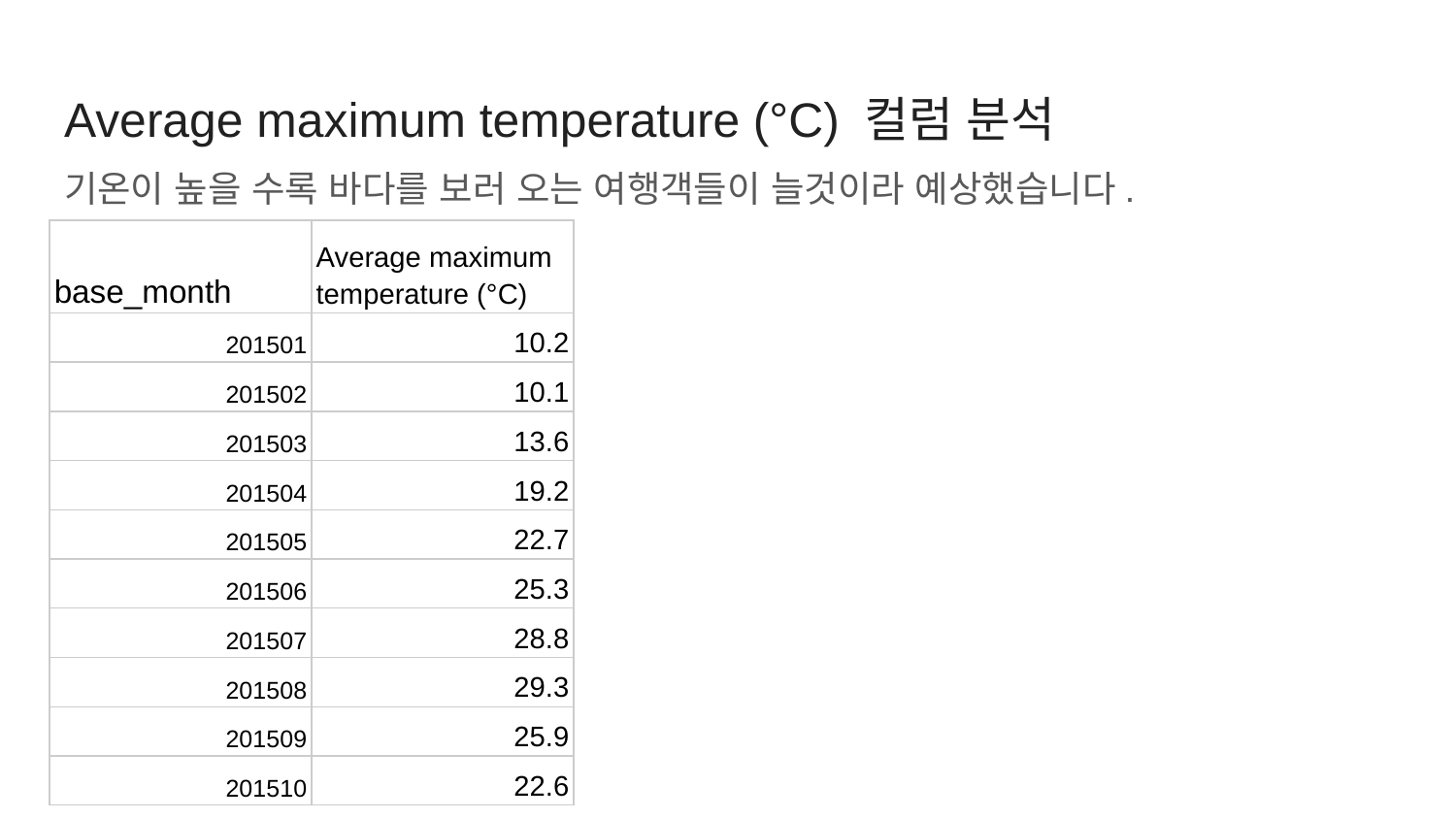

# Average maximum temperature (°C) 컬럼 분석

기온이 높을 수록 바다를 보러 오는 여행객들이 늘것이라 예상했습니다.
| base\_month | Average maximum temperature (°C) |
| --- | --- |
| 201501 | 10.2 |
| 201502 | 10.1 |
| 201503 | 13.6 |
| 201504 | 19.2 |
| 201505 | 22.7 |
| 201506 | 25.3 |
| 201507 | 28.8 |
| 201508 | 29.3 |
| 201509 | 25.9 |
| 201510 | 22.6 |